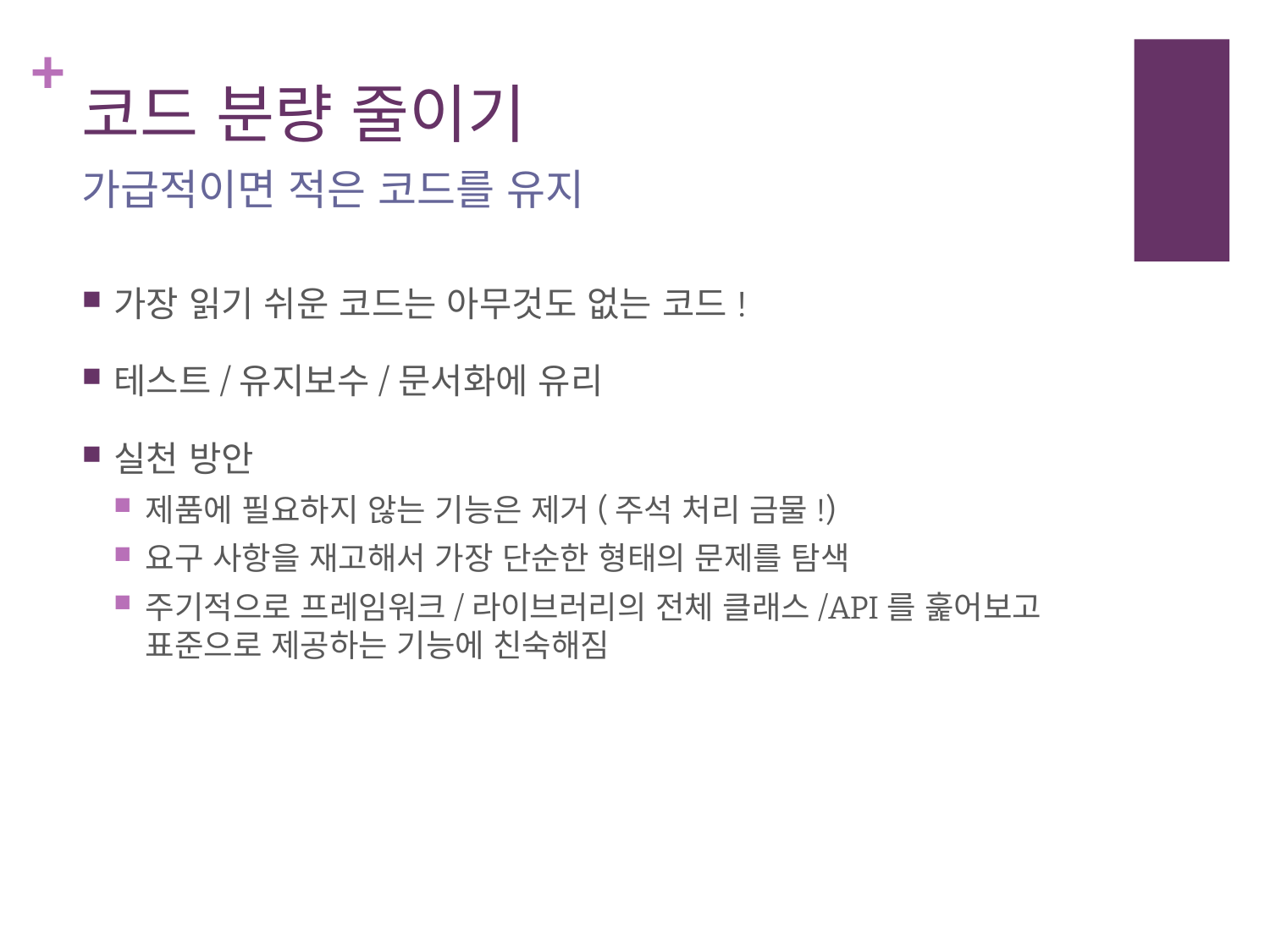

# 코드 분량 줄이기
가급적이면 적은 코드를 유지
가장 읽기 쉬운 코드는 아무것도 없는 코드!
테스트/유지보수/문서화에 유리
실천 방안
제품에 필요하지 않는 기능은 제거(주석 처리 금물!)
요구 사항을 재고해서 가장 단순한 형태의 문제를 탐색
주기적으로 프레임워크/라이브러리의 전체 클래스/API를 훑어보고 표준으로 제공하는 기능에 친숙해짐